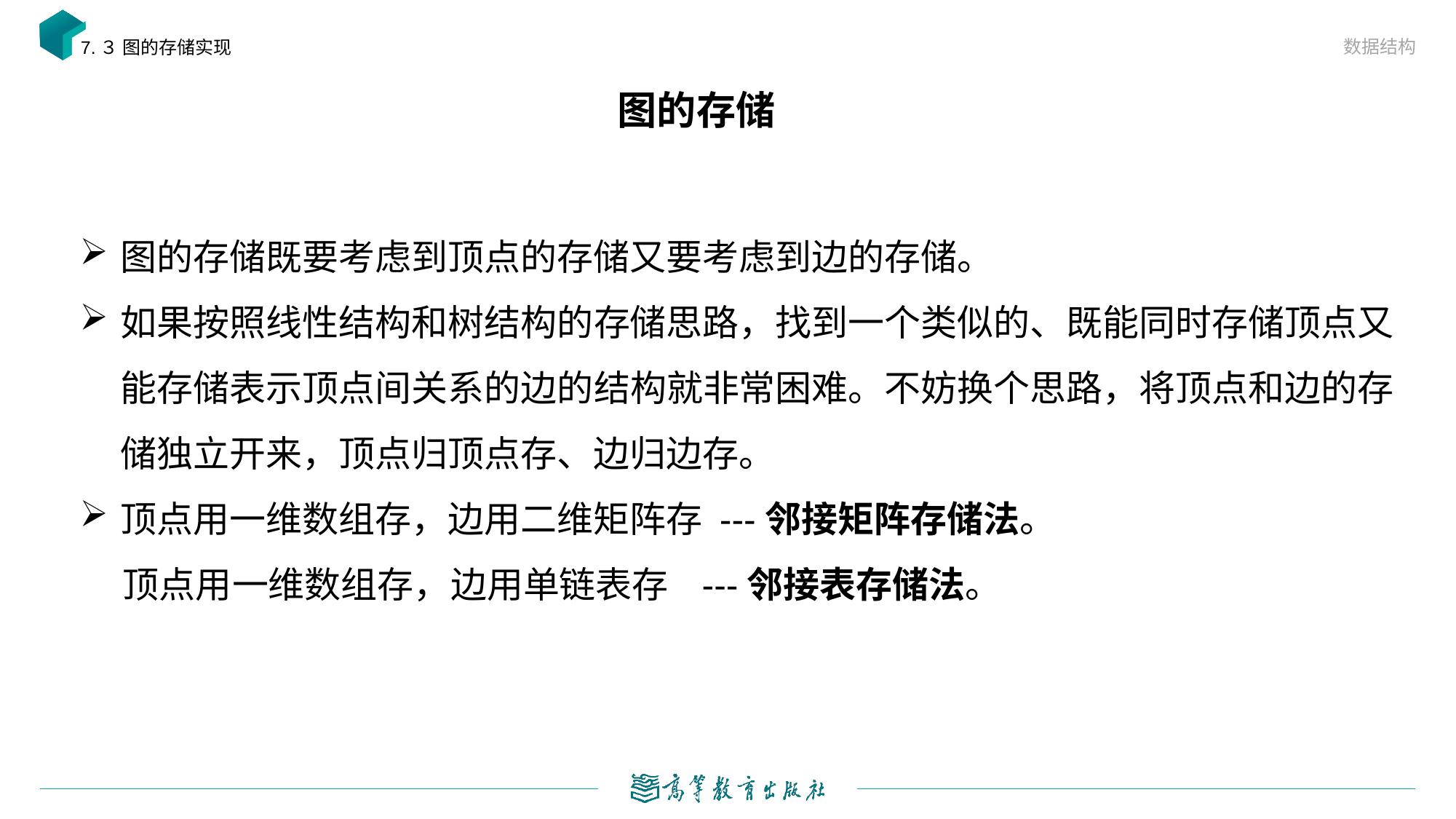

数据结构
7.３ 图的存储实现
# 图的存储
图的存储既要考虑到顶点的存储又要考虑到边的存储。
如果按照线性结构和树结构的存储思路，找到一个类似的、既能同时存储顶点又能存储表示顶点间关系的边的结构就非常困难。不妨换个思路，将顶点和边的存储独立开来，顶点归顶点存、边归边存。
顶点用一维数组存，边用二维矩阵存 ---邻接矩阵存储法。
顶点用一维数组存，边用单链表存   ---邻接表存储法。